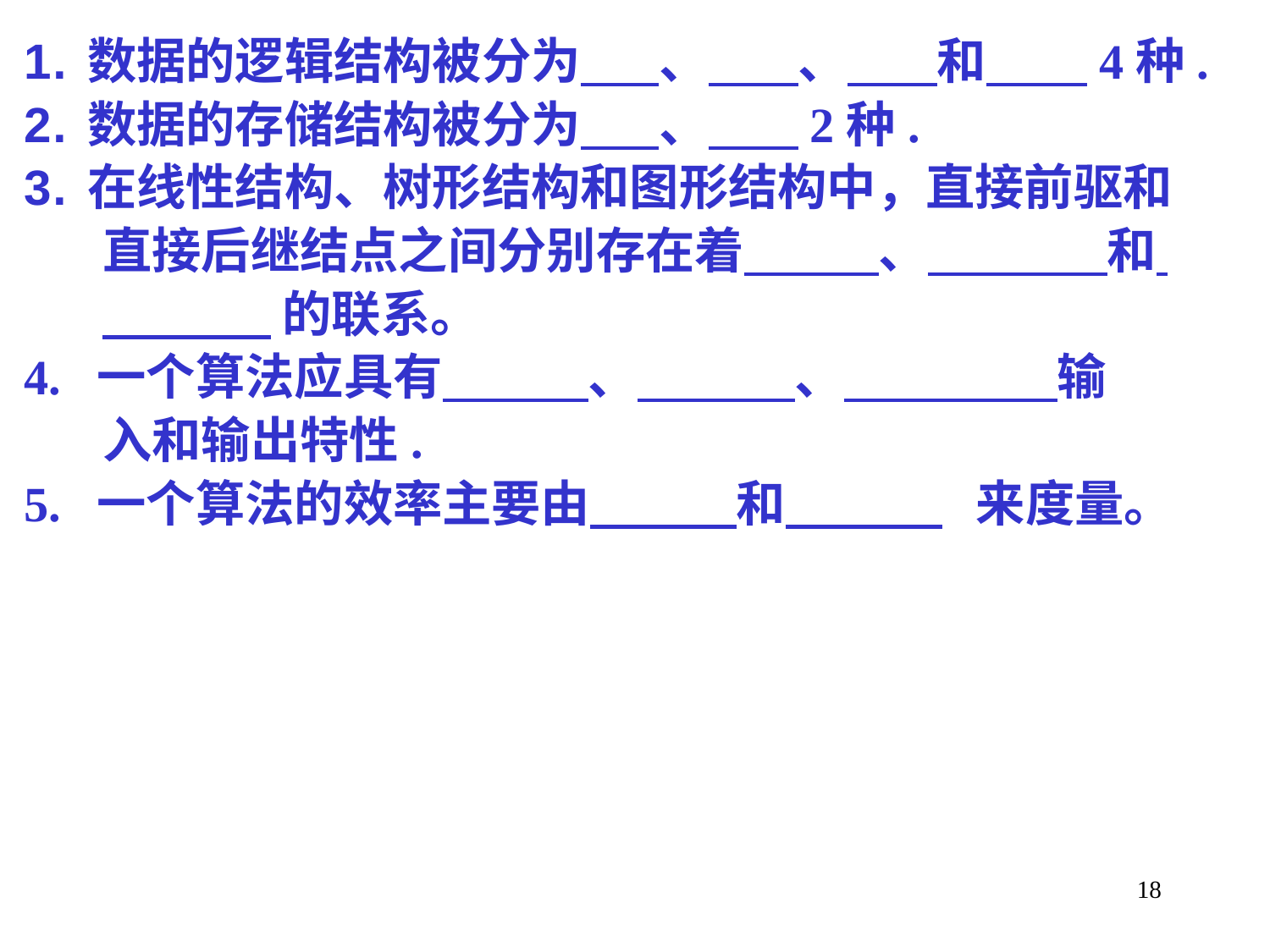

数据的逻辑结构被分为       、        、        和         4种.
数据的存储结构被分为       、        2种.
在线性结构、树形结构和图形结构中，直接前驱和
      直接后继结点之间分别存在着            、                和
                      的联系。
4.  一个算法应具有             、              、                   输
      入和输出特性.
5.  一个算法的效率主要由             和                 来度量。
18